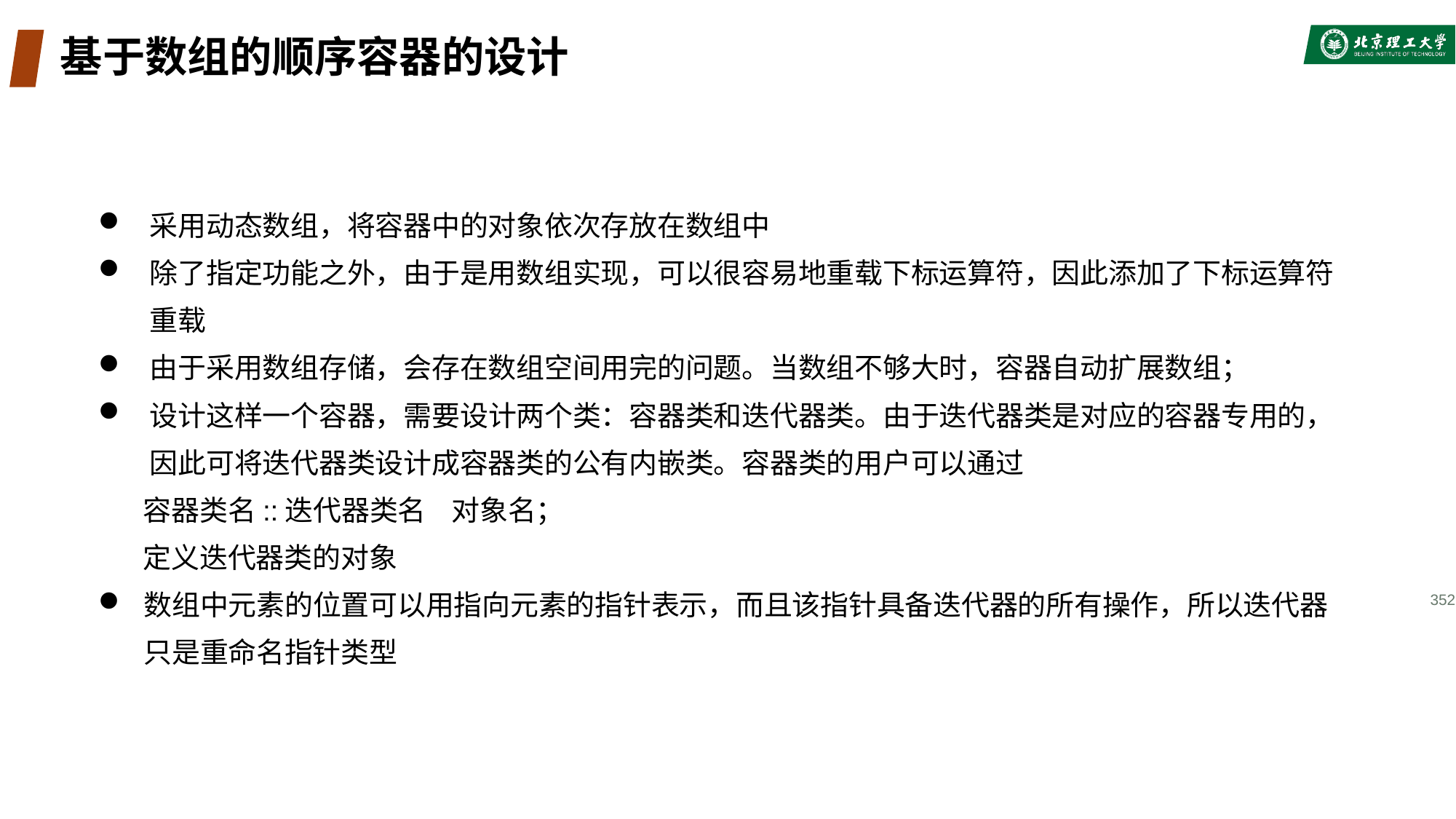

# 基于数组的顺序容器的设计
采用动态数组，将容器中的对象依次存放在数组中
除了指定功能之外，由于是用数组实现，可以很容易地重载下标运算符，因此添加了下标运算符重载
由于采用数组存储，会存在数组空间用完的问题。当数组不够大时，容器自动扩展数组；
设计这样一个容器，需要设计两个类：容器类和迭代器类。由于迭代器类是对应的容器专用的，因此可将迭代器类设计成容器类的公有内嵌类。容器类的用户可以通过
      容器类名::迭代器类名    对象名；
      定义迭代器类的对象
数组中元素的位置可以用指向元素的指针表示，而且该指针具备迭代器的所有操作，所以迭代器只是重命名指针类型
352